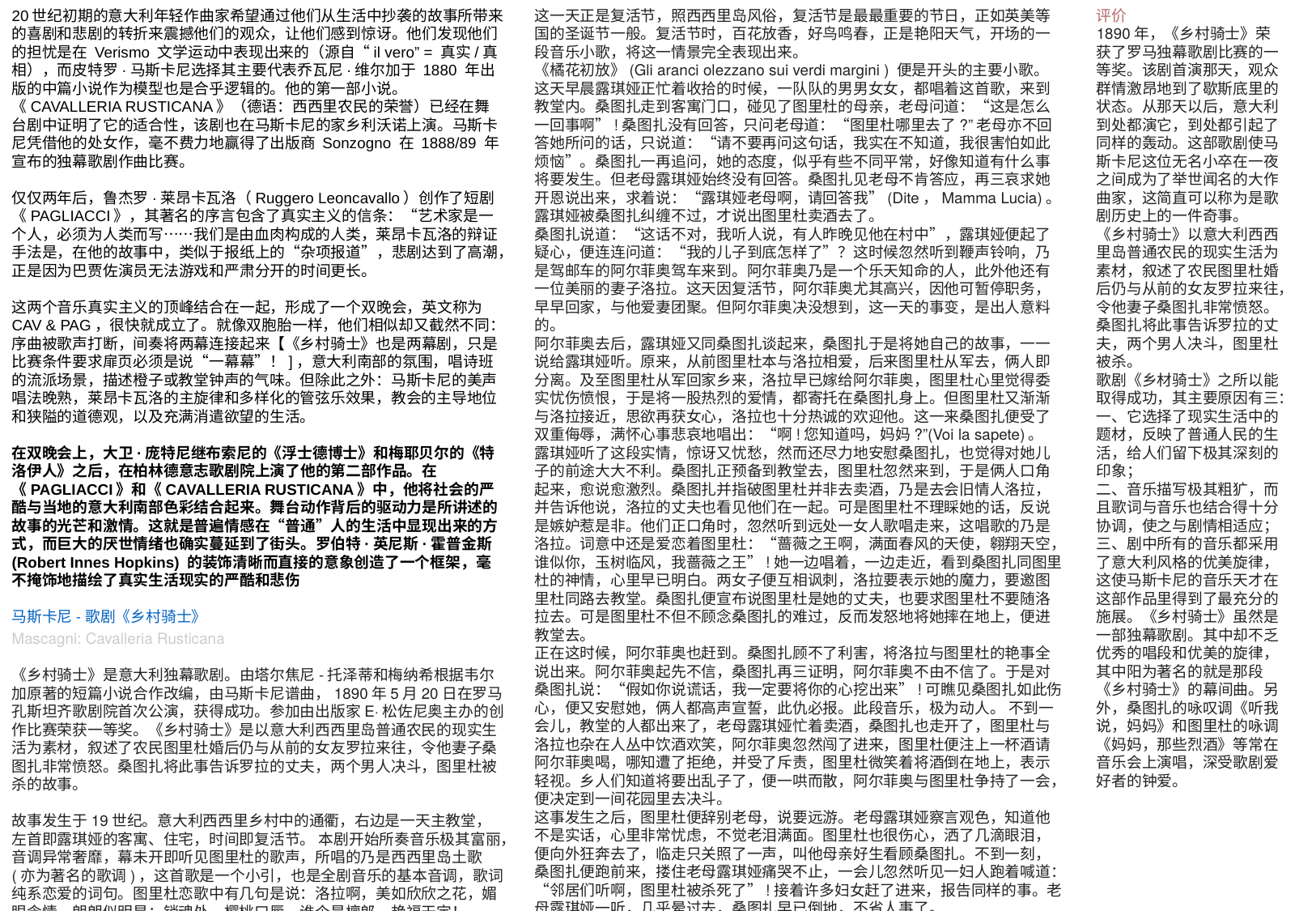

20世纪初期的意大利年轻作曲家希望通过他们从生活中抄袭的故事所带来的喜剧和悲剧的转折来震撼他们的观众，让他们感到惊讶。他们发现他们的担忧是在 Verismo 文学运动中表现出来的（源自“il vero” = 真实/真相），而皮特罗·马斯卡尼选择其主要代表乔瓦尼·维尔加于 1880 年出版的中篇小说作为模型也是合乎逻辑的。他的第一部小说。《CAVALLERIA RUSTICANA》（德语：西西里农民的荣誉）已经在舞台剧中证明了它的适合性，该剧也在马斯卡尼的家乡利沃诺上演。马斯卡尼凭借他的处女作，毫不费力地赢得了出版商 Sonzogno 在 1888/89 年宣布的独幕歌剧作曲比赛。
仅仅两年后，鲁杰罗·莱昂卡瓦洛（Ruggero Leoncavallo）创作了短剧《PAGLIACCI》，其著名的序言包含了真实主义的信条：“艺术家是一个人，必须为人类而写……我们是由血肉构成的人类，莱昂卡瓦洛的辩证手法是，在他的故事中，类似于报纸上的“杂项报道”，悲剧达到了高潮，正是因为巴贾佐演员无法游戏和严肃分开的时间更长。
这两个音乐真实主义的顶峰结合在一起，形成了一个双晚会，英文称为 CAV & PAG，很快就成立了。就像双胞胎一样，他们相似却又截然不同：序曲被歌声打断，间奏将两幕连接起来【《乡村骑士》也是两幕剧，只是比赛条件要求扉页必须是说“一幕幕”！]，意大利南部的氛围，唱诗班的流派场景，描述橙子或教堂钟声的气味。但除此之外：马斯卡尼的美声唱法晚熟，莱昂卡瓦洛的主旋律和多样化的管弦乐效果，教会的主导地位和狭隘的道德观，以及充满消遣欲望的生活。

在双晚会上，大卫·庞特尼继布索尼的《浮士德博士》和梅耶贝尔的《特洛伊人》之后，在柏林德意志歌剧院上演了他的第二部作品。在《PAGLIACCI》和《CAVALLERIA RUSTICANA》中，他将社会的严酷与当地的意大利南部色彩结合起来。舞台动作背后的驱动力是所讲述的故事的光芒和激情。这就是普遍情感在“普通”人的生活中显现出来的方式，而巨大的厌世情绪也确实蔓延到了街头。罗伯特·英尼斯·霍普金斯 (Robert Innes Hopkins) 的装饰清晰而直接的意象创造了一个框架，毫不掩饰地描绘了真实生活现实的严酷和悲伤

马斯卡尼 - 歌剧《乡村骑士》
Mascagni: Cavalleria Rusticana

《乡村骑士》是意大利独幕歌剧。由塔尔焦尼-托泽蒂和梅纳希根据韦尔加原著的短篇小说合作改编，由马斯卡尼谱曲，1890年5月20日在罗马孔斯坦齐歌剧院首次公演，获得成功。参加由出版家E·松佐尼奥主办的创作比赛荣获一等奖。《乡村骑士》是以意大利西西里岛普通农民的现实生活为素材，叙述了农民图里杜婚后仍与从前的女友罗拉来往，令他妻子桑图扎非常愤怒。桑图扎将此事告诉罗拉的丈夫，两个男人决斗，图里杜被杀的故事。

故事发生于19世纪。意大利西西里乡村中的通衢，右边是一天主教堂，左首即露琪娅的客寓、住宅，时间即复活节。 本剧开始所奏音乐极其富丽，音调异常奢靡，幕未开即听见图里杜的歌声，所唱的乃是西西里岛土歌(亦为著名的歌调)，这首歌是一个小引，也是全剧音乐的基本音调，歌词纯系恋爱的词句。图里杜恋歌中有几句是说：洛拉啊，美如欣欣之花，媚眼含情，朗朗似明星；销魂处，樱桃口唇，谁个是檀郎，艳福天定！
这一天正是复活节，照西西里岛风俗，复活节是最最重要的节日，正如英美等国的圣诞节一般。复活节时，百花放香，好鸟鸣春，正是艳阳天气，开场的一段音乐小歌，将这一情景完全表现出来。
《橘花初放》(Gli aranci olezzano sui verdi margini ) 便是开头的主要小歌。这天早晨露琪娅正忙着收拾的时候，一队队的男男女女，都唱着这首歌，来到教堂内。桑图扎走到客寓门口，碰见了图里杜的母亲，老母问道：“这是怎么一回事啊”!桑图扎没有回答，只问老母道：“图里杜哪里去了?”老母亦不回答她所问的话，只说道：“请不要再问这句话，我实在不知道，我很害怕如此烦恼”。桑图扎一再追问，她的态度，似乎有些不同平常，好像知道有什么事将要发生。但老母露琪娅始终没有回答。桑图扎见老母不肯答应，再三哀求她开恩说出来，求着说：“露琪娅老母啊，请回答我”(Dite，Mamma Lucia)。 露琪娅被桑图扎纠缠不过，才说出图里杜卖酒去了。
桑图扎说道：“这话不对，我听人说，有人昨晚见他在村中”，露琪娅便起了疑心，便连连问道：“我的儿子到底怎样了”？这时候忽然听到鞭声铃响，乃是驾邮车的阿尔菲奥驾车来到。阿尔菲奥乃是一个乐天知命的人，此外他还有一位美丽的妻子洛拉。这天因复活节，阿尔菲奥尤其高兴，因他可暂停职务，早早回家，与他爱妻团聚。但阿尔菲奥决没想到，这一天的事变，是出人意料的。
阿尔菲奥去后，露琪娅又同桑图扎谈起来，桑图扎于是将她自己的故事，一一说给露琪娅听。原来，从前图里杜本与洛拉相爱，后来图里杜从军去，俩人即分离。及至图里杜从军回家乡来，洛拉早已嫁给阿尔菲奥，图里杜心里觉得委实忧伤愤恨，于是将一股热烈的爱情，都寄托在桑图扎身上。但图里杜又渐渐与洛拉接近，思欲再获女心，洛拉也十分热诚的欢迎他。这一来桑图扎便受了双重侮辱，满怀心事悲哀地唱出：“啊!您知道吗，妈妈?”(Voi la sapete)。
露琪娅听了这段实情，惊讶又忧愁，然而还尽力地安慰桑图扎，也觉得对她儿子的前途大大不利。桑图扎正预备到教堂去，图里杜忽然来到，于是俩人口角起来，愈说愈激烈。桑图扎并指破图里杜并非去卖酒，乃是去会旧情人洛拉，并告诉他说，洛拉的丈夫也看见他们在一起。可是图里杜不理睬她的话，反说是嫉妒惹是非。他们正口角时，忽然听到远处一女人歌唱走来，这唱歌的乃是洛拉。词意中还是爱恋着图里杜：“蔷薇之王啊，满面春风的天使，翱翔天空，谁似你，玉树临风，我蔷薇之王”!她一边唱着，一边走近，看到桑图扎同图里杜的神情，心里早已明白。两女子便互相讽刺，洛拉要表示她的魔力，要邀图里杜同路去教堂。桑图扎便宣布说图里杜是她的丈夫，也要求图里杜不要随洛拉去。可是图里杜不但不顾念桑图扎的难过，反而发怒地将她摔在地上，便进教堂去。
正在这时候，阿尔菲奥也赶到。桑图扎顾不了利害，将洛拉与图里杜的艳事全说出来。阿尔菲奥起先不信，桑图扎再三证明，阿尔菲奥不由不信了。于是对桑图扎说：“假如你说谎话，我一定要将你的心挖出来”!可瞧见桑图扎如此伤心，便又安慰她，俩人都高声宣誓，此仇必报。此段音乐，极为动人。 不到一会儿，教堂的人都出来了，老母露琪娅忙着卖酒，桑图扎也走开了，图里杜与洛拉也杂在人丛中饮酒欢笑，阿尔菲奥忽然闯了进来，图里杜便注上一杯酒请阿尔菲奥喝，哪知遭了拒绝，并受了斥责，图里杜微笑着将酒倒在地上，表示轻视。乡人们知道将要出乱子了，便一哄而散，阿尔菲奥与图里杜争持了一会，便决定到一间花园里去决斗。
这事发生之后，图里杜便辞别老母，说要远游。老母露琪娅察言观色，知道他不是实话，心里非常忧虑，不觉老泪满面。图里杜也很伤心，洒了几滴眼泪，便向外狂奔去了，临走只关照了一声，叫他母亲好生看顾桑图扎。不到一刻，桑图扎便跑前来，搂住老母露琪娅痛哭不止，一会儿忽然听见一妇人跑着喊道：“邻居们听啊，图里杜被杀死了”!接着许多妇女赶了进来，报告同样的事。老母露琪娅一听，几乎晕过去，桑图扎早已倒地，不省人事了。

评价
1890年，《乡村骑士》荣获了罗马独幕歌剧比赛的一等奖。该剧首演那天，观众群情激昂地到了歇斯底里的状态。从那天以后，意大利到处都演它，到处都引起了同样的轰动。这部歌剧使马斯卡尼这位无名小卒在一夜之间成为了举世闻名的大作曲家，这简直可以称为是歌剧历史上的一件奇事。
《乡村骑士》以意大利西西里岛普通农民的现实生活为素材，叙述了农民图里杜婚后仍与从前的女友罗拉来往，令他妻子桑图扎非常愤怒。桑图扎将此事告诉罗拉的丈夫，两个男人决斗，图里杜被杀。
歌剧《乡材骑士》之所以能取得成功，其主要原因有三：
一、它选择了现实生活中的题材，反映了普通人民的生活，给人们留下极其深刻的印象；
二、音乐描写极其粗犷，而且歌词与音乐也结合得十分协调，使之与剧情相适应；
三、剧中所有的音乐都采用了意大利风格的优美旋律，这使马斯卡尼的音乐天才在这部作品里得到了最充分的施展。《乡村骑士》虽然是一部独幕歌剧。其中却不乏优秀的唱段和优美的旋律，其中阳为著名的就是那段《乡村骑士》的幕间曲。另外，桑图扎的咏叹调《听我说，妈妈》和图里杜的咏调《妈妈，那些烈酒》等常在音乐会上演唱，深受歌剧爱好者的钟爱。